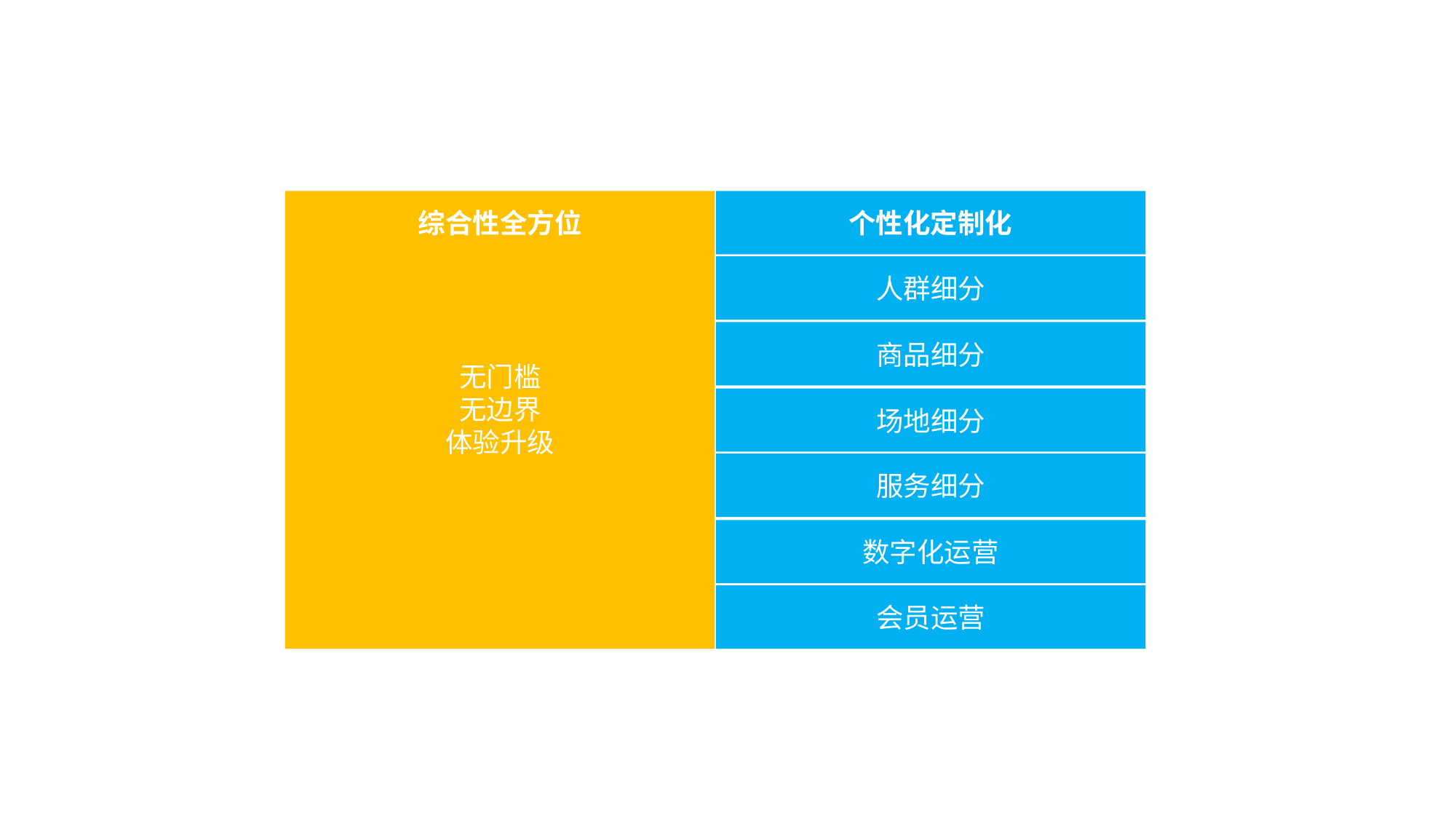

综合性全方位
个性化定制化
人群细分
商品细分
无门槛
无边界
体验升级
场地细分
服务细分
数字化运营
会员运营